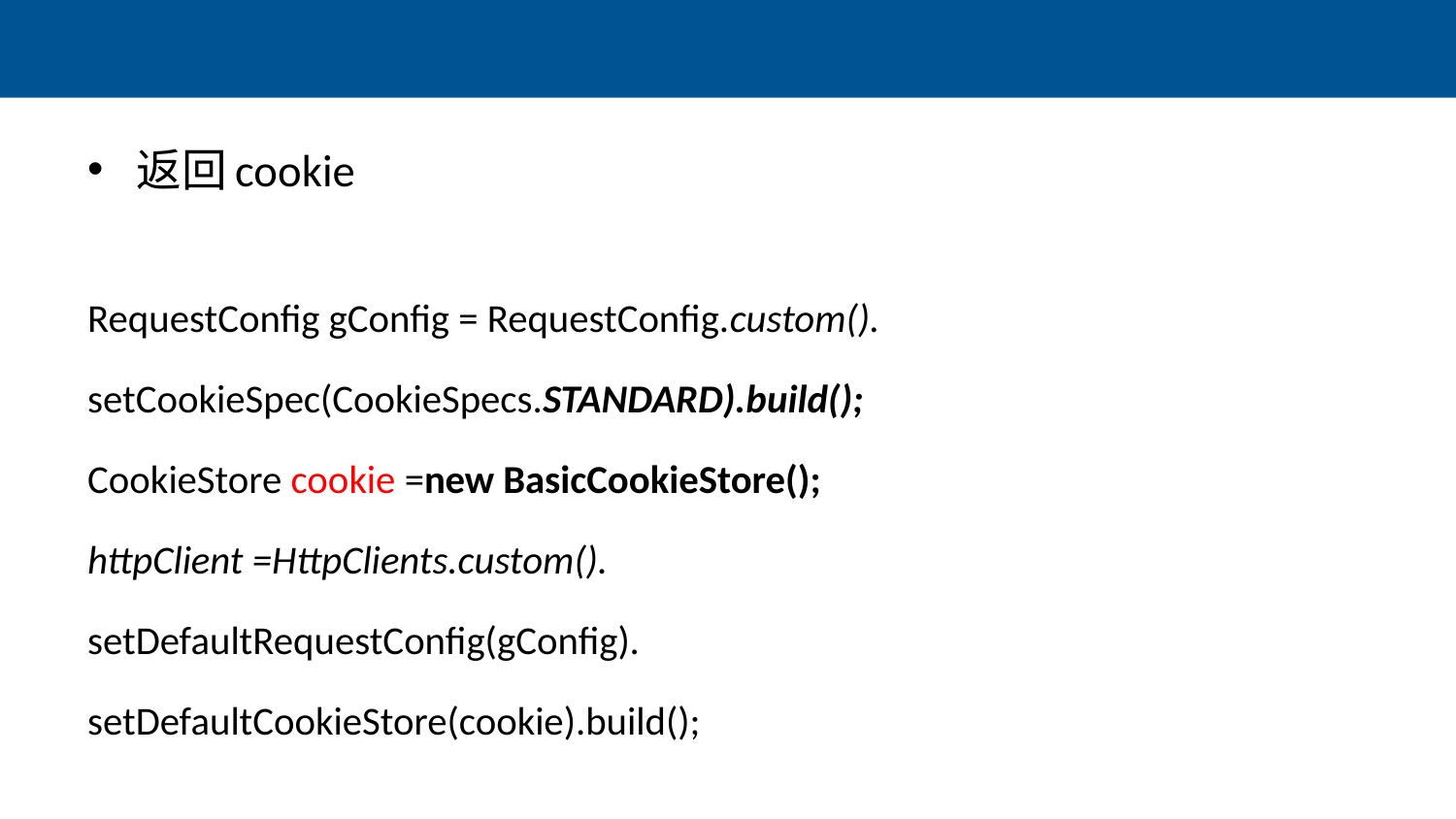

#
返回cookie

RequestConfig gConfig = RequestConfig.custom().
setCookieSpec(CookieSpecs.STANDARD).build();
CookieStore cookie =new BasicCookieStore();
httpClient =HttpClients.custom().
setDefaultRequestConfig(gConfig).
setDefaultCookieStore(cookie).build();